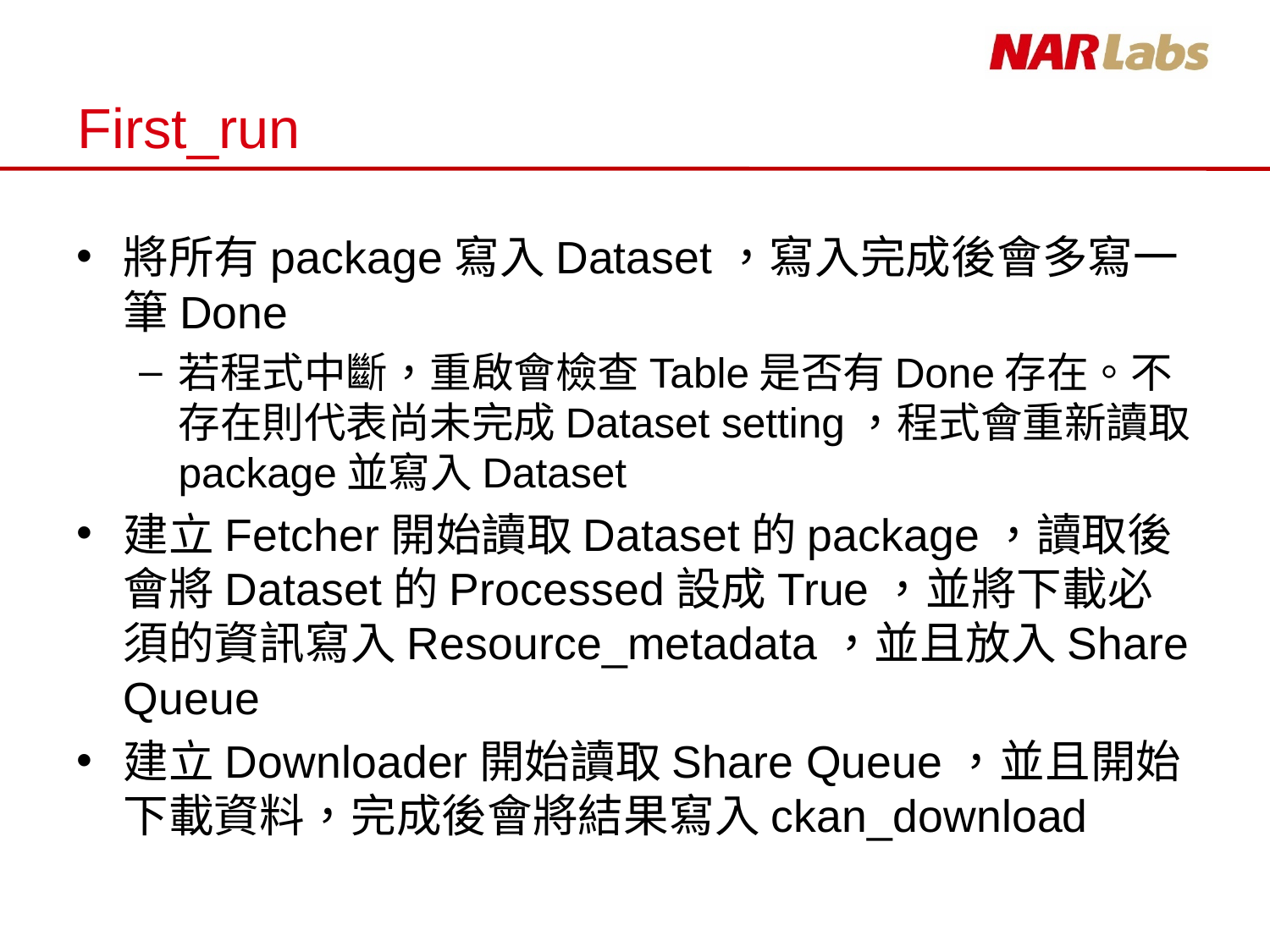

# First_run
將所有package寫入Dataset，寫入完成後會多寫一筆Done
若程式中斷，重啟會檢查Table是否有Done存在。不存在則代表尚未完成Dataset setting，程式會重新讀取package並寫入Dataset
建立Fetcher開始讀取Dataset的package，讀取後會將Dataset的Processed設成True，並將下載必須的資訊寫入Resource_metadata，並且放入Share Queue
建立Downloader開始讀取Share Queue，並且開始下載資料，完成後會將結果寫入ckan_download